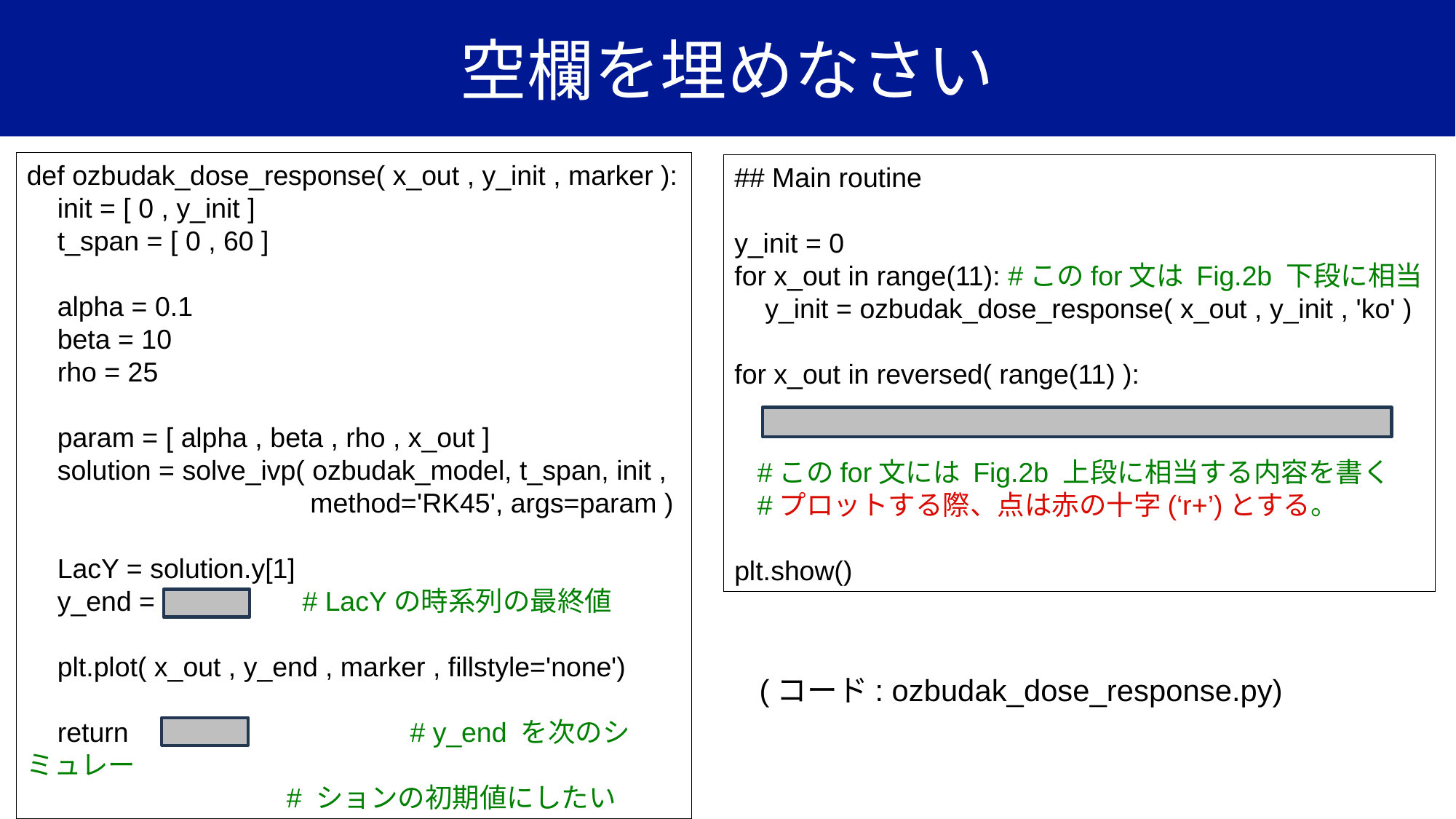

# 空欄を埋めなさい
def ozbudak_dose_response( x_out , y_init , marker ):
    init = [ 0 , y_init ]
    t_span = [ 0 , 60 ]

    alpha = 0.1
    beta = 10
    rho = 25

    param = [ alpha , beta , rho , x_out ]
    solution = solve_ivp( ozbudak_model, t_span, init ,
 　　　　　　　　　   method='RK45', args=param )

    LacY = solution.y[1]
    y_end =              　# LacYの時系列の最終値

    plt.plot( x_out , y_end , marker , fillstyle='none')

    return 		  　# y_end を次のシミュレー
                                  # ションの初期値にしたい
## Main routine

y_init = 0
for x_out in range(11): #このfor文は Fig.2b 下段に相当
    y_init = ozbudak_dose_response( x_out , y_init , 'ko' )

for x_out in reversed( range(11) ):

   #このfor文には Fig.2b 上段に相当する内容を書く
   #プロットする際、点は赤の十字(‘r+’)とする。

plt.show()

(コード: ozbudak_dose_response.py)

function ozbudak_fig2b( )
    time = 0:0.1:30;
    x_init = 0;   y_init = 0;
    alpha = 0.1;  beta = 10;  rho = 25; x_out = 0;
    param = [ alpha , beta , rho , x_out ]; % Constants
    figure(1)
    hold on
    while x_out <= 20; % s0 = [ x_init , y_init ]; % Initial values
        [t,time_course] = ode15s(@(t,s) ODE(t,s,param),time,s0);
        y_end =                   %
        plot( x_out , y_end , 'ko');
        x_out = x_out + 1;
        param = [ alpha , beta , rho , x_out ]; % Constants

    end

    while x_out >= 0      % このwhileループには Fig.2b 上段に相当する内容を書く
                                    % ここには上の while ループと似た内容を書く。ただし
                                    % プロットする際、点は赤の十字(‘r+’)とする。
    end
end

function dsdt = ODE(t,s,param) (以下略)